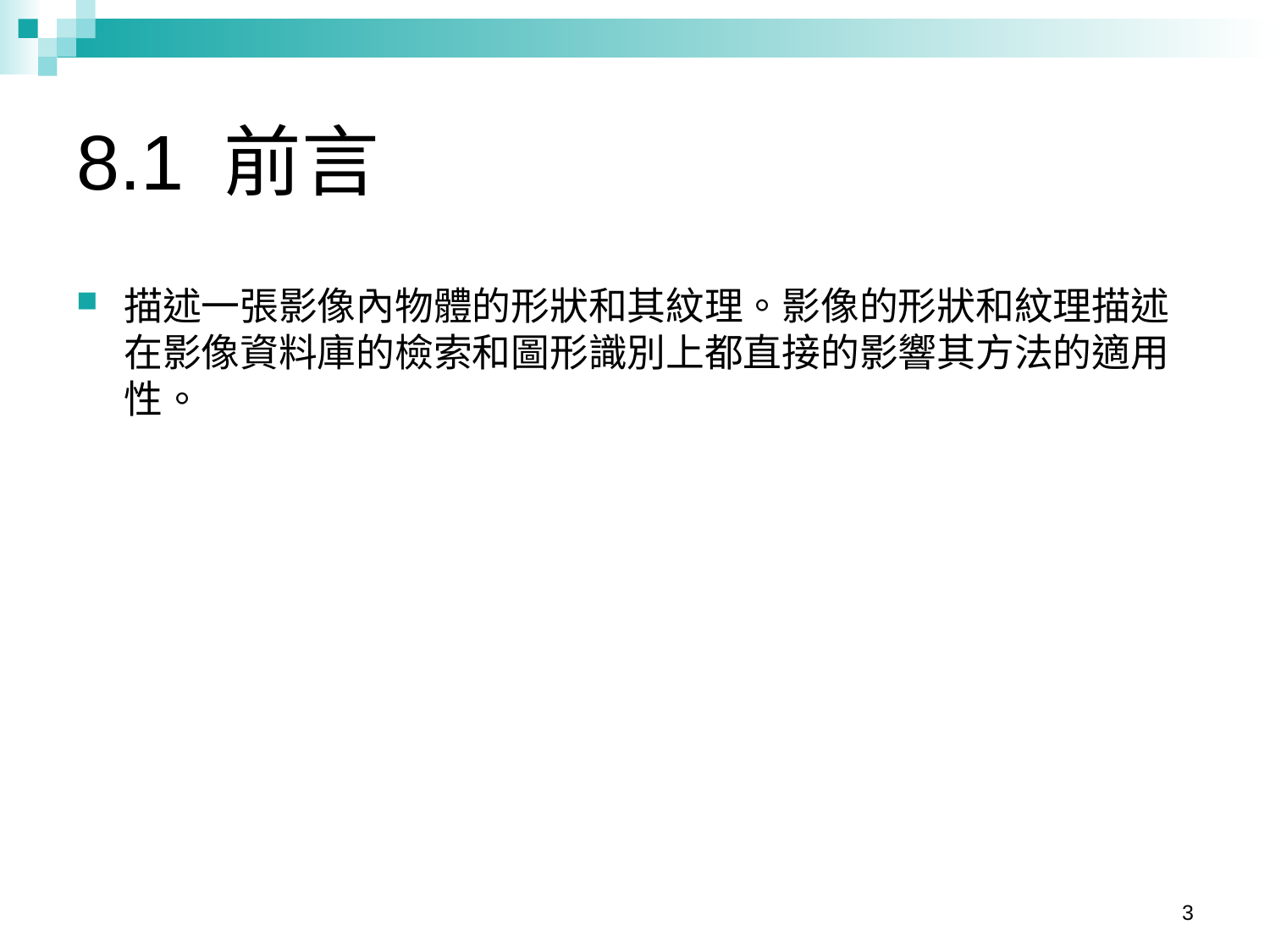

# 8.1 前言
描述一張影像內物體的形狀和其紋理。影像的形狀和紋理描述在影像資料庫的檢索和圖形識別上都直接的影響其方法的適用性。
3